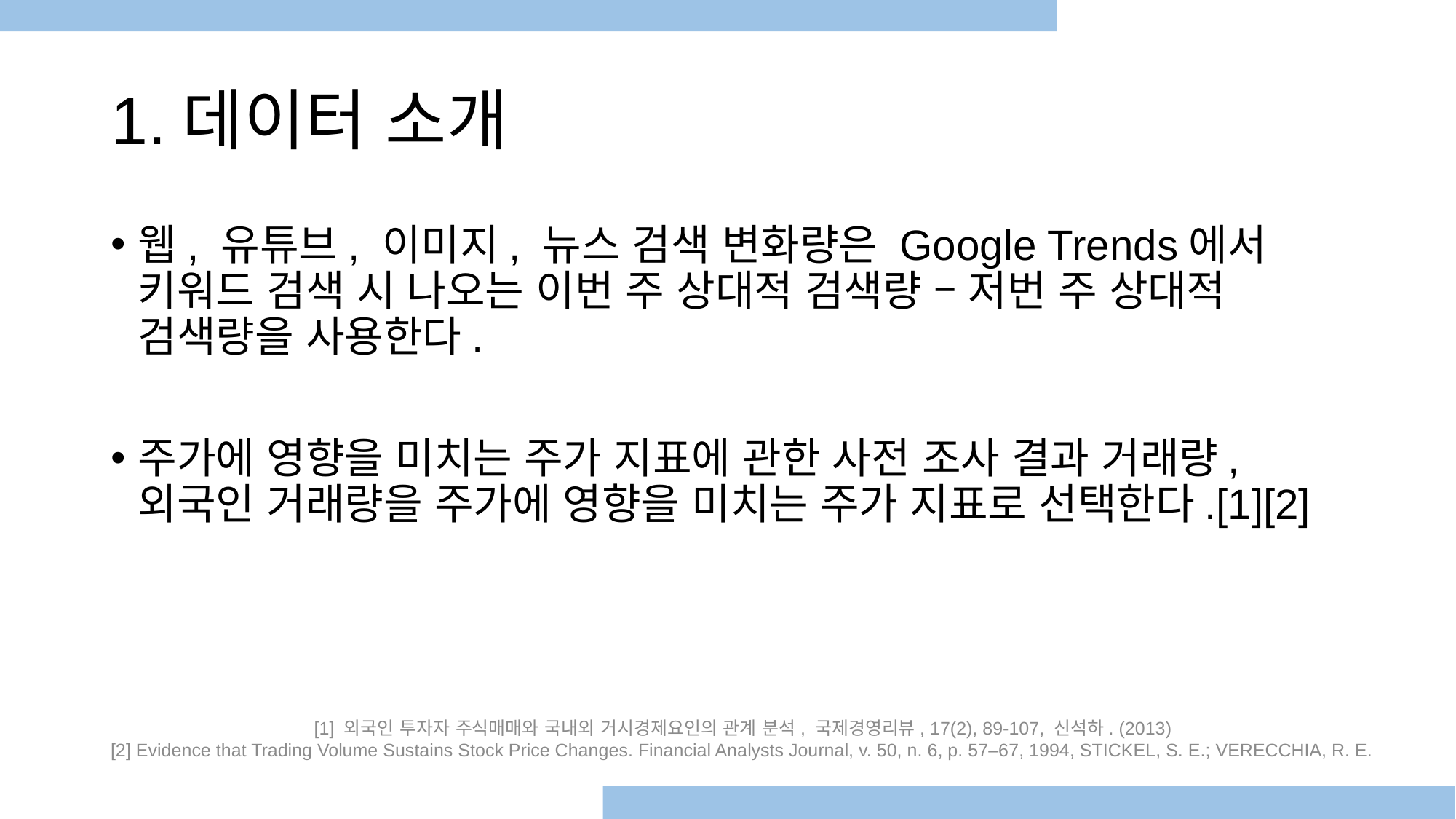

# 1.데이터 소개
웹, 유튜브, 이미지, 뉴스 검색 변화량은 Google Trends에서 키워드 검색 시 나오는 이번 주 상대적 검색량 – 저번 주 상대적 검색량을 사용한다.

주가에 영향을 미치는 주가 지표에 관한 사전 조사 결과 거래량, 외국인 거래량을 주가에 영향을 미치는 주가 지표로 선택한다.[1][2]

[1] 외국인 투자자 주식매매와 국내외 거시경제요인의 관계 분석, 국제경영리뷰, 17(2), 89-107, 신석하. (2013)
[2] Evidence that Trading Volume Sustains Stock Price Changes. Financial Analysts Journal, v. 50, n. 6, p. 57–67, 1994, STICKEL, S. E.; VERECCHIA, R. E.